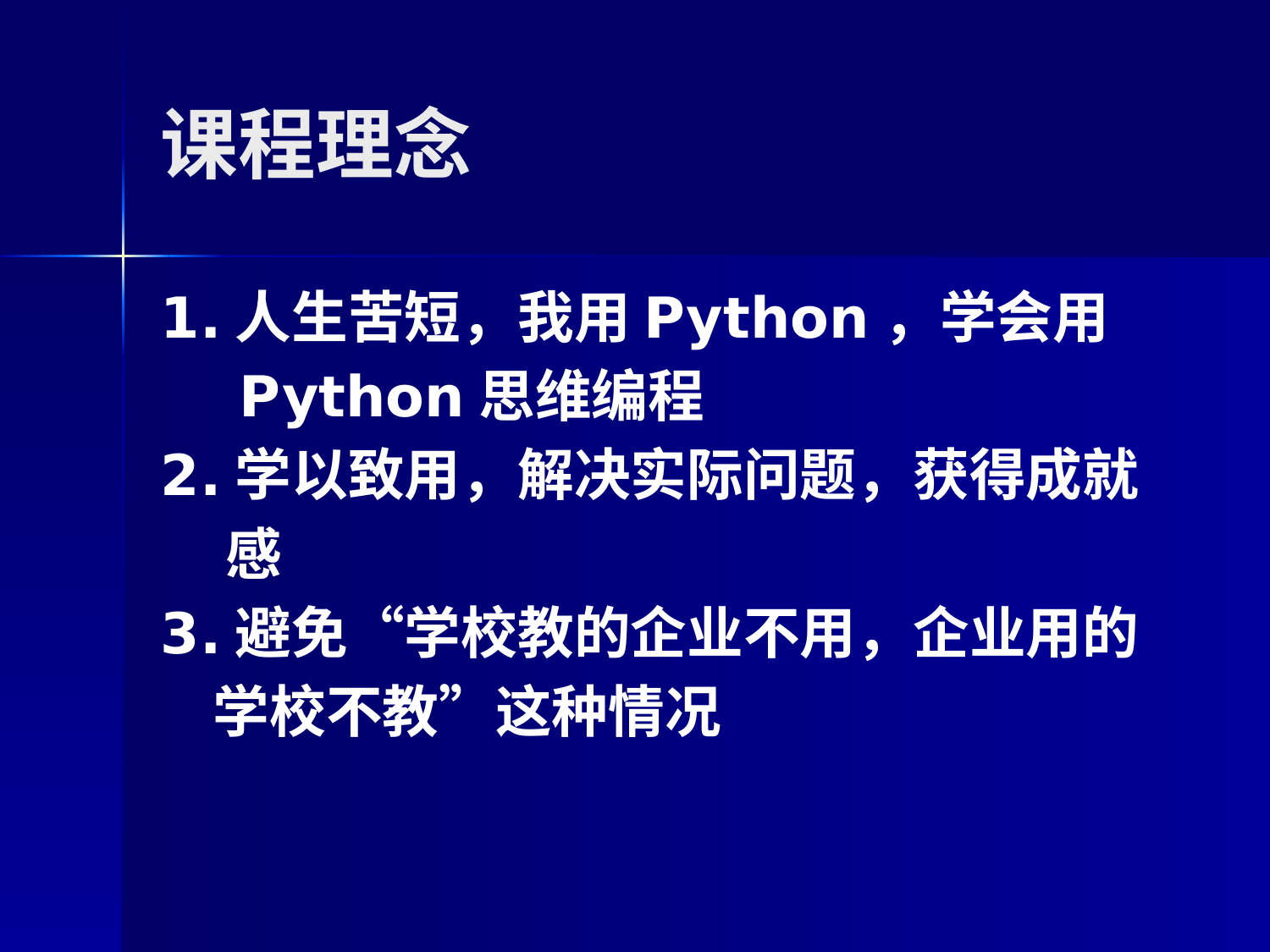

# 课程理念
1.人生苦短，我用Python，学会用
    Python思维编程
2.学以致用，解决实际问题，获得成就
    感
3.避免“学校教的企业不用，企业用的
   学校不教”这种情况